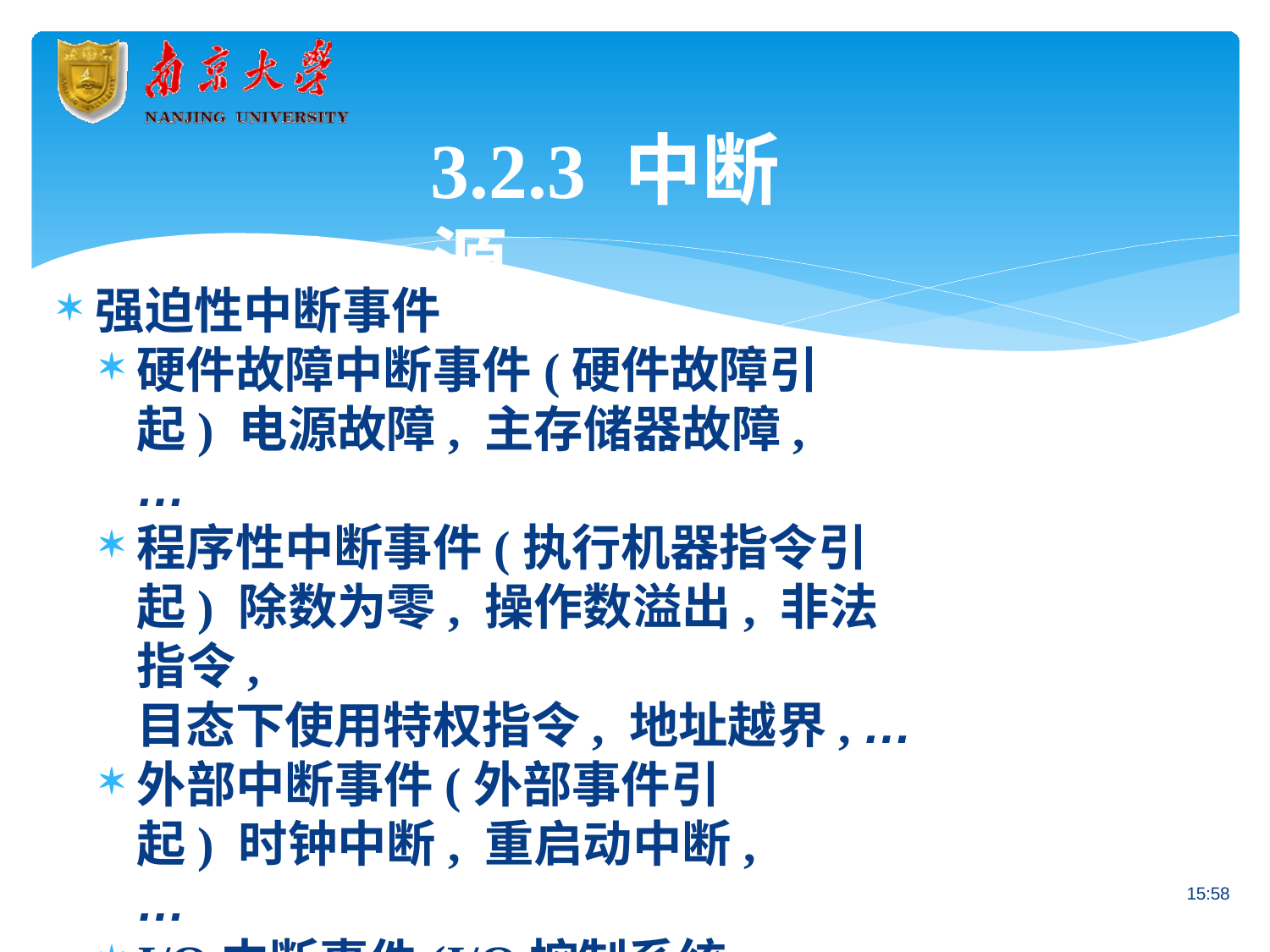

# 3.2.3 中断源
强迫性中断事件
硬件故障中断事件(硬件故障引起) 电源故障, 主存储器故障, …
程序性中断事件(执行机器指令引起) 除数为零, 操作数溢出, 非法指令,
目态下使用特权指令, 地址越界, …
外部中断事件(外部事件引起) 时钟中断, 重启动中断, …
I/O中断事件(I/O控制系统发现外设完成I/O或I/O
出错引起)
打印完成, 打印缺纸, …
15:58